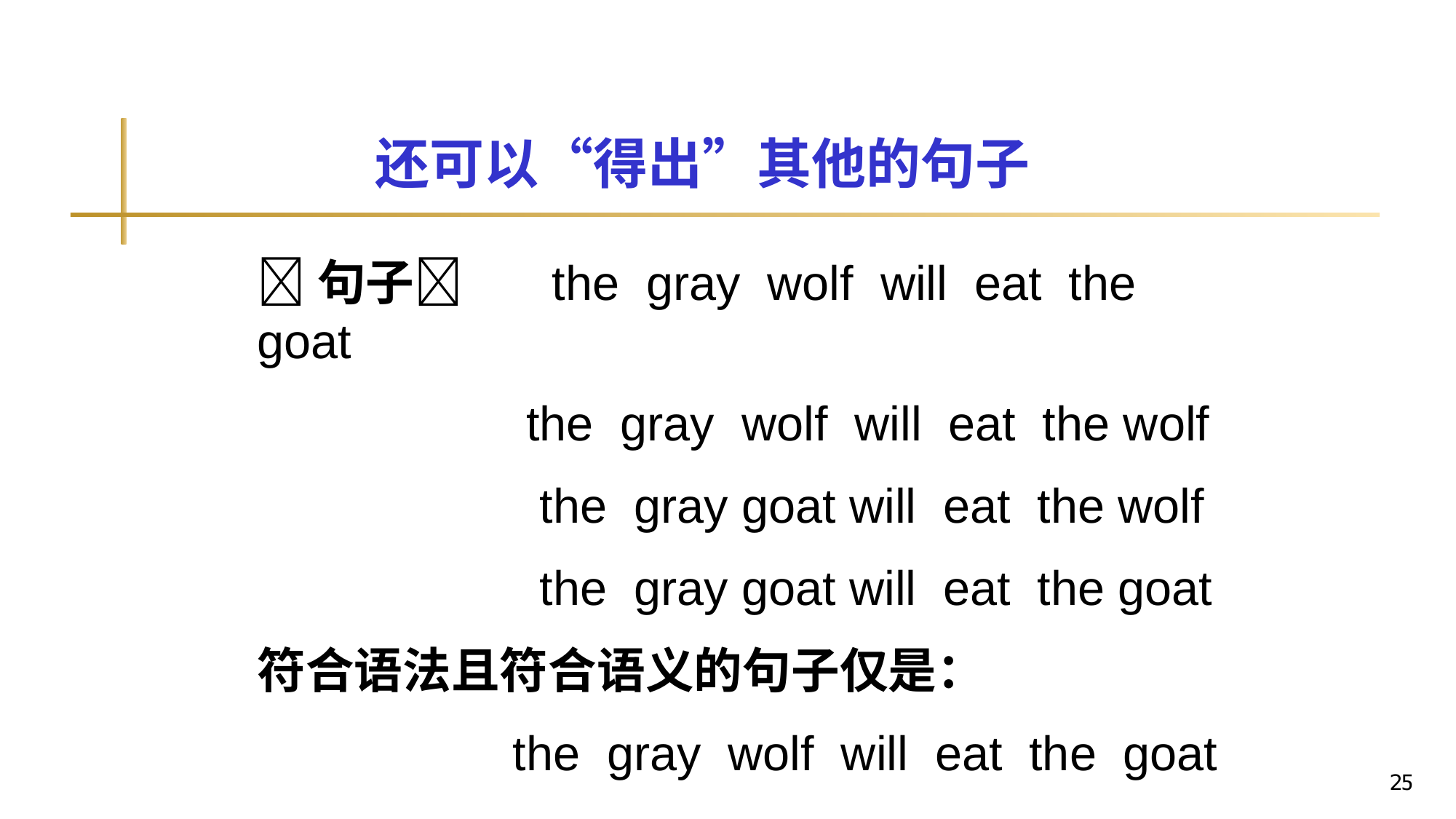

还可以“得出”其他的句子
<句子>       the  gray  wolf  will  eat  the  goat
                    the  gray  wolf  will  eat  the wolf
                     the  gray goat will  eat  the wolf
                     the  gray goat will  eat  the goat
符合语法且符合语义的句子仅是：
                   the  gray  wolf  will  eat  the  goat
25